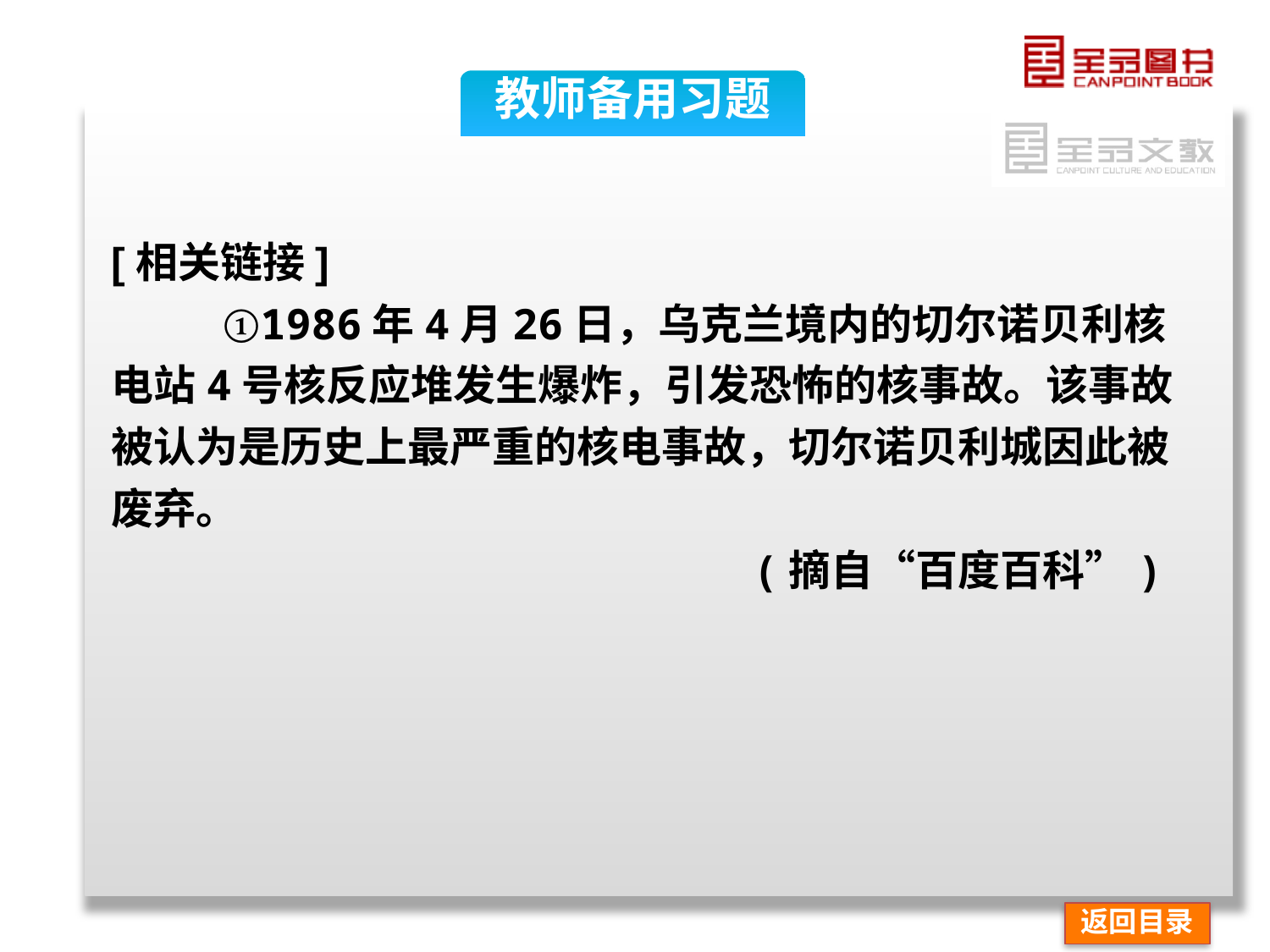

教师备用习题
[相关链接]
 ①1986年4月26日，乌克兰境内的切尔诺贝利核电站4号核反应堆发生爆炸，引发恐怖的核事故。该事故被认为是历史上最严重的核电事故，切尔诺贝利城因此被废弃。
(摘自“百度百科”)
返回目录